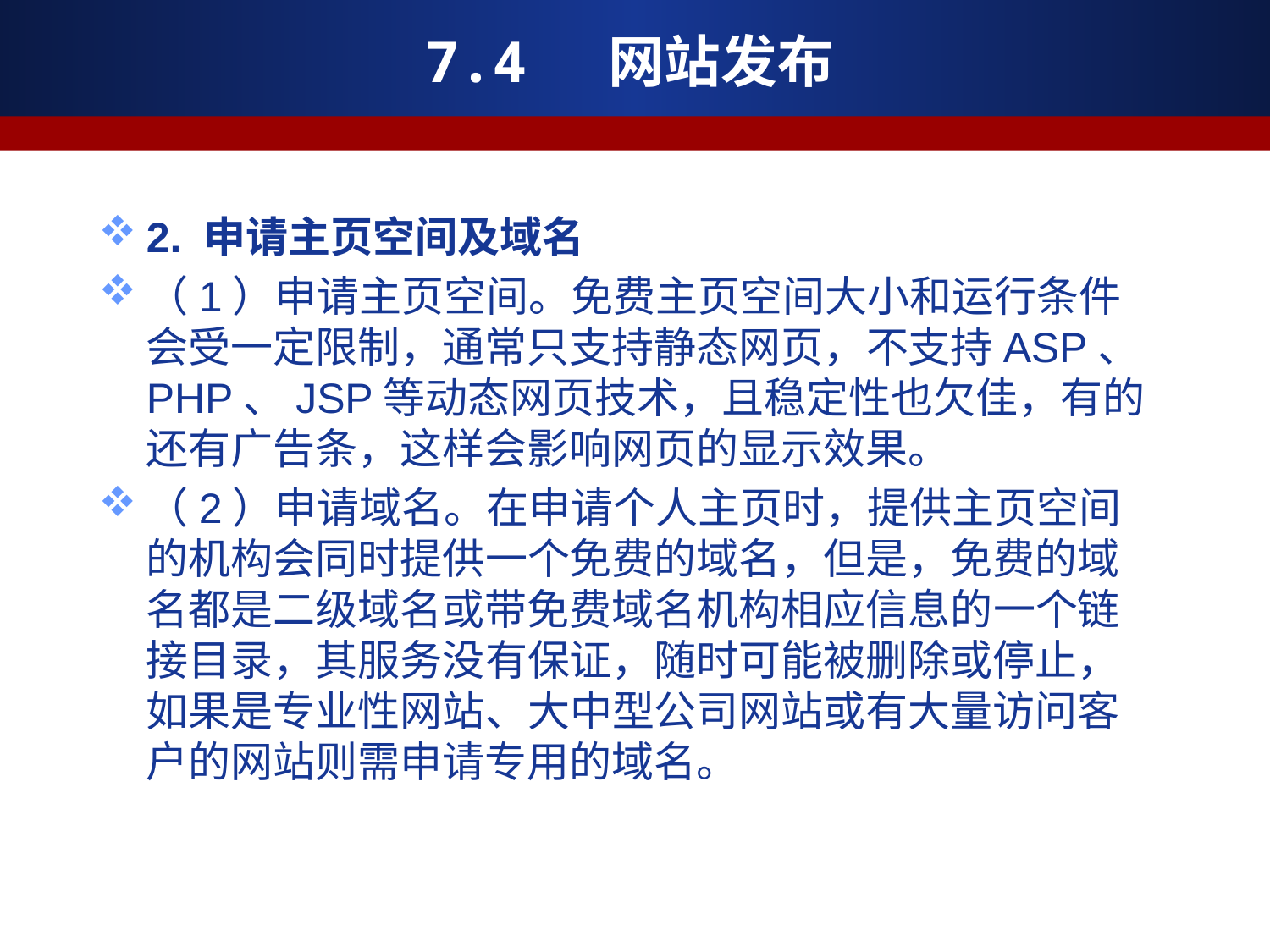

# 7.4  网站发布
2. 申请主页空间及域名
（1）申请主页空间。免费主页空间大小和运行条件会受一定限制，通常只支持静态网页，不支持ASP、PHP、JSP等动态网页技术，且稳定性也欠佳，有的还有广告条，这样会影响网页的显示效果。
（2）申请域名。在申请个人主页时，提供主页空间的机构会同时提供一个免费的域名，但是，免费的域名都是二级域名或带免费域名机构相应信息的一个链接目录，其服务没有保证，随时可能被删除或停止，如果是专业性网站、大中型公司网站或有大量访问客户的网站则需申请专用的域名。